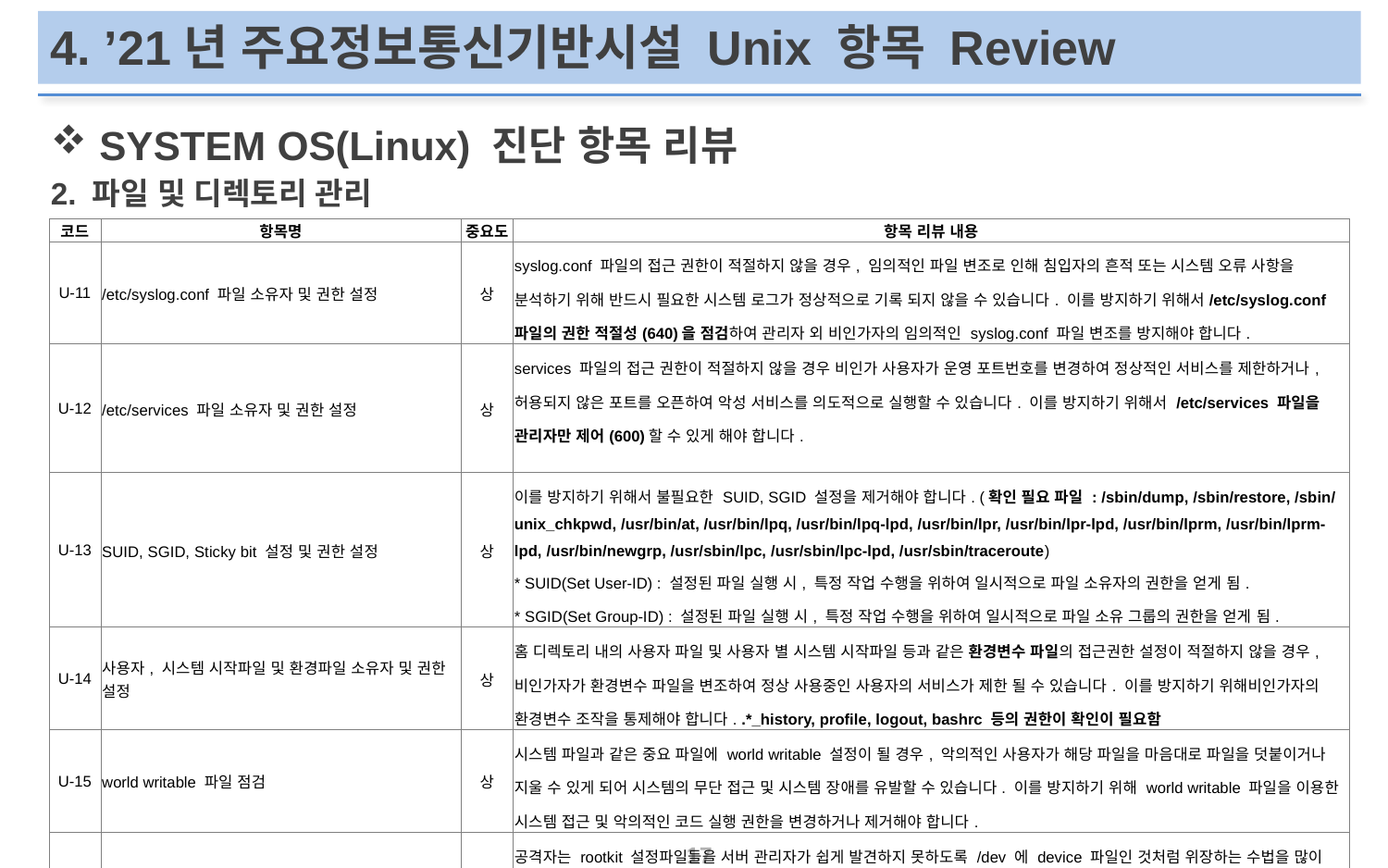

# 4. ’21년 주요정보통신기반시설 Unix 항목 Review
SYSTEM OS(Linux) 진단 항목 리뷰
2. 파일 및 디렉토리 관리
| 코드 | 항목명 | 중요도 | 항목 리뷰 내용 |
| --- | --- | --- | --- |
| U-11 | /etc/syslog.conf 파일 소유자 및 권한 설정 | 상 | syslog.conf 파일의 접근 권한이 적절하지 않을 경우, 임의적인 파일 변조로 인해 침입자의 흔적 또는 시스템 오류 사항을 분석하기 위해 반드시 필요한 시스템 로그가 정상적으로 기록 되지 않을 수 있습니다. 이를 방지하기 위해서/etc/syslog.conf 파일의 권한 적절성(640)을 점검하여 관리자 외 비인가자의 임의적인 syslog.conf 파일 변조를 방지해야 합니다. |
| U-12 | /etc/services 파일 소유자 및 권한 설정 | 상 | services 파일의 접근 권한이 적절하지 않을 경우 비인가 사용자가 운영 포트번호를 변경하여 정상적인 서비스를 제한하거나, 허용되지 않은 포트를 오픈하여 악성 서비스를 의도적으로 실행할 수 있습니다. 이를 방지하기 위해서 /etc/services 파일을 관리자만 제어(600)할 수 있게 해야 합니다. |
| U-13 | SUID, SGID, Sticky bit 설정 및 권한 설정 | 상 | 이를 방지하기 위해서 불필요한 SUID, SGID 설정을 제거해야 합니다. (확인 필요 파일 : /sbin/dump, /sbin/restore, /sbin/unix\_chkpwd, /usr/bin/at, /usr/bin/lpq, /usr/bin/lpq-lpd, /usr/bin/lpr, /usr/bin/lpr-lpd, /usr/bin/lprm, /usr/bin/lprm-lpd, /usr/bin/newgrp, /usr/sbin/lpc, /usr/sbin/lpc-lpd, /usr/sbin/traceroute) \* SUID(Set User-ID) : 설정된 파일 실행 시, 특정 작업 수행을 위하여 일시적으로 파일 소유자의 권한을 얻게 됨. \* SGID(Set Group-ID) : 설정된 파일 실행 시, 특정 작업 수행을 위하여 일시적으로 파일 소유 그룹의 권한을 얻게 됨. |
| U-14 | 사용자, 시스템 시작파일 및 환경파일 소유자 및 권한 설정 | 상 | 홈 디렉토리 내의 사용자 파일 및 사용자 별 시스템 시작파일 등과 같은 환경변수 파일의 접근권한 설정이 적절하지 않을 경우, 비인가자가 환경변수 파일을 변조하여 정상 사용중인 사용자의 서비스가 제한 될 수 있습니다. 이를 방지하기 위해비인가자의 환경변수 조작을 통제해야 합니다. .\*\_history, profile, logout, bashrc 등의 권한이 확인이 필요함 |
| U-15 | world writable 파일 점검 | 상 | 시스템 파일과 같은 중요 파일에 world writable 설정이 될 경우, 악의적인 사용자가 해당 파일을 마음대로 파일을 덧붙이거나 지울 수 있게 되어 시스템의 무단 접근 및 시스템 장애를 유발할 수 있습니다. 이를 방지하기 위해 world writable 파일을 이용한 시스템 접근 및 악의적인 코드 실행 권한을 변경하거나 제거해야 합니다. |
| U-16 | /dev에 존재하지 않는 device 파일 점검 | 상 | 공격자는 rootkit 설정파일들을 서버 관리자가 쉽게 발견하지 못하도록 /dev 에 device 파일인 것처럼 위장하는 수법을 많이 사용합니다. 이를 방지하기 위해서 실제 존재하지 않는 디바이스를 찾아 제거해야 합니다. find /dev -type f -exec ls -al {} \; |
17